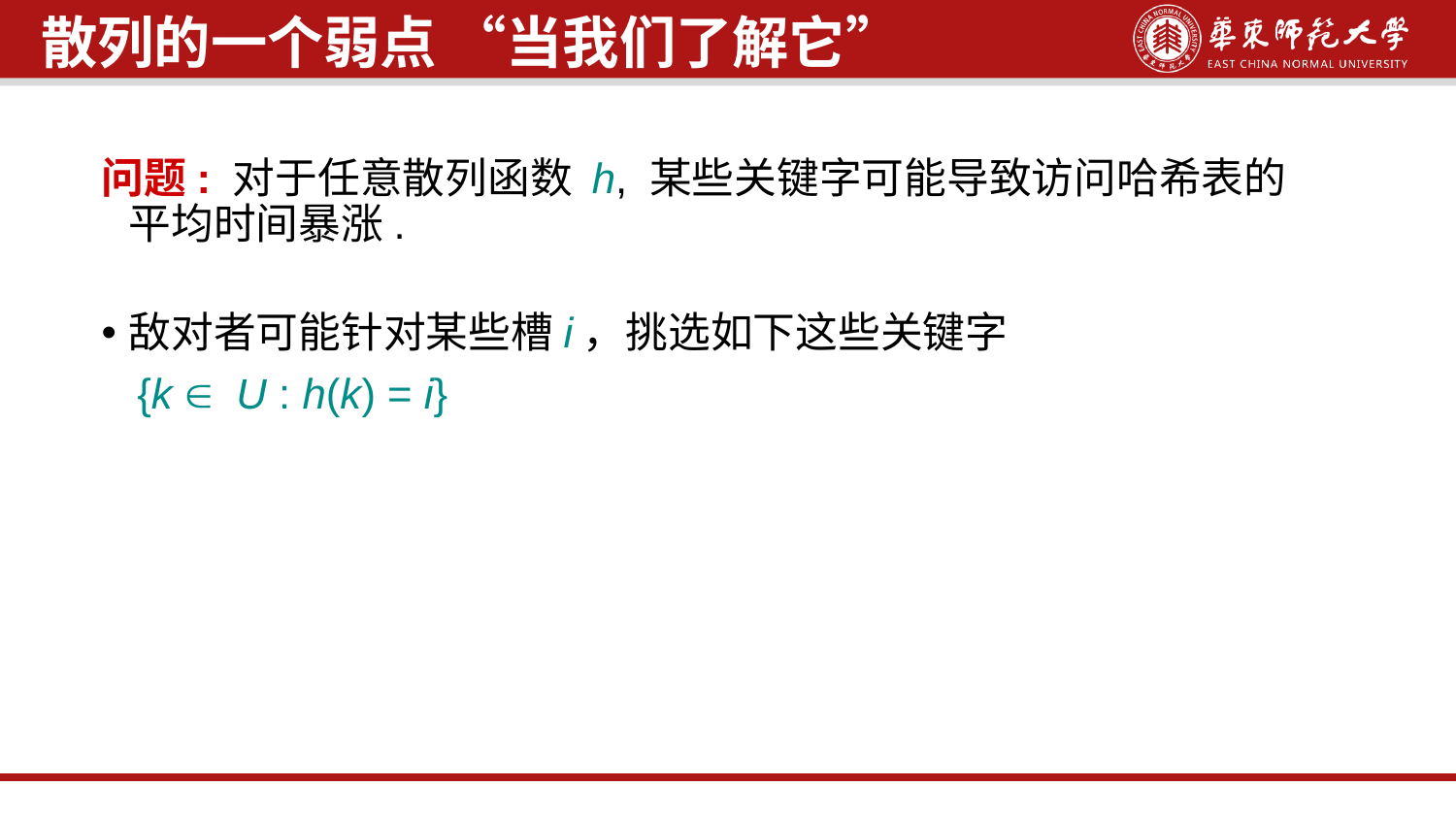

散列的一个弱点 “当我们了解它”
问题: 对于任意散列函数 h, 某些关键字可能导致访问哈希表的平均时间暴涨.

敌对者可能针对某些槽i，挑选如下这些关键字
   {k ∈ U : h(k) = i}